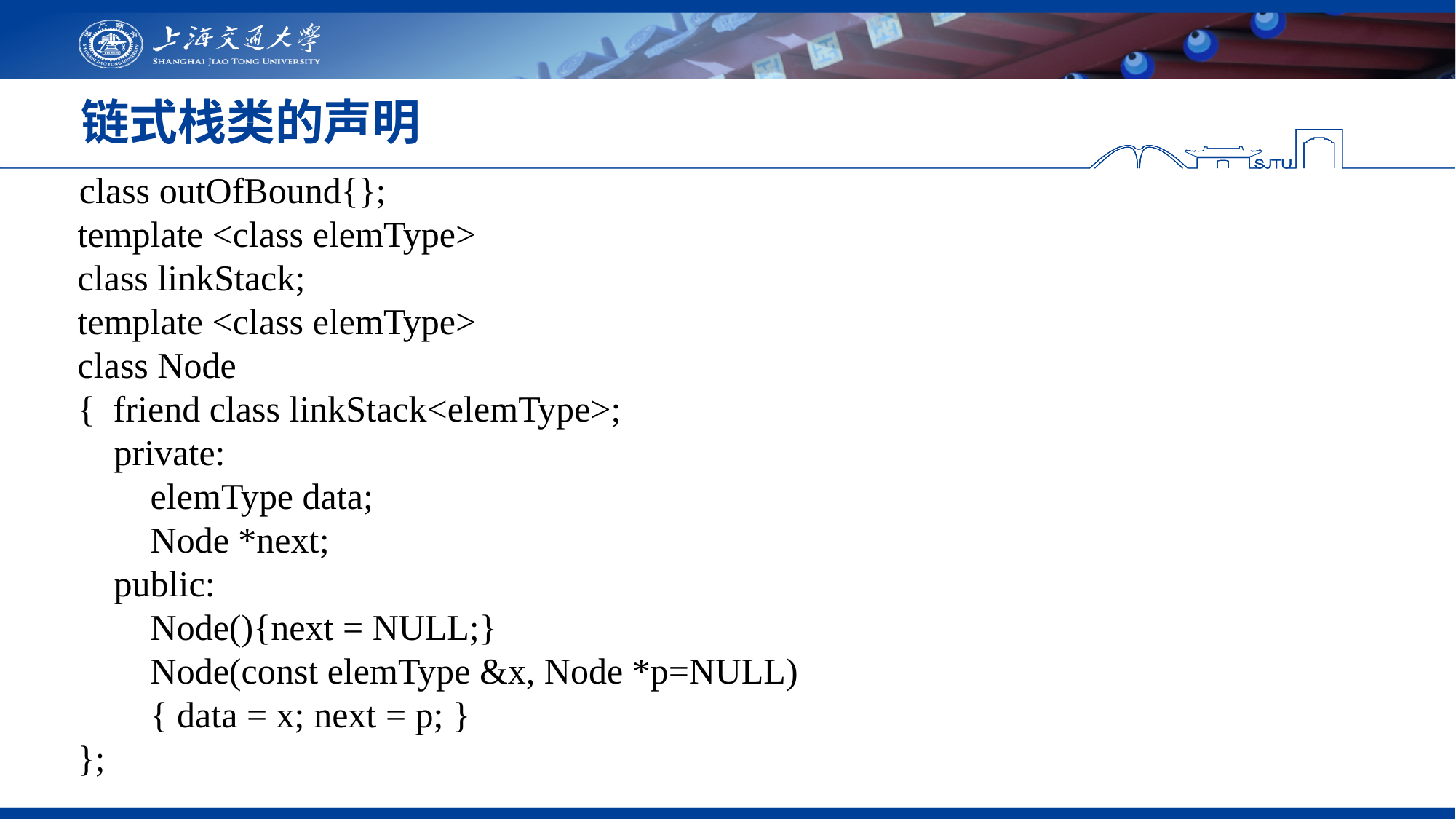

# 链式栈类的声明
class outOfBound{};
template <class elemType>
class linkStack;
template <class elemType>
class Node
{  friend class linkStack<elemType>;
    private:
        elemType data;
        Node *next;
    public:
        Node(){next = NULL;}
        Node(const elemType &x, Node *p=NULL)
        { data = x; next = p; }
};